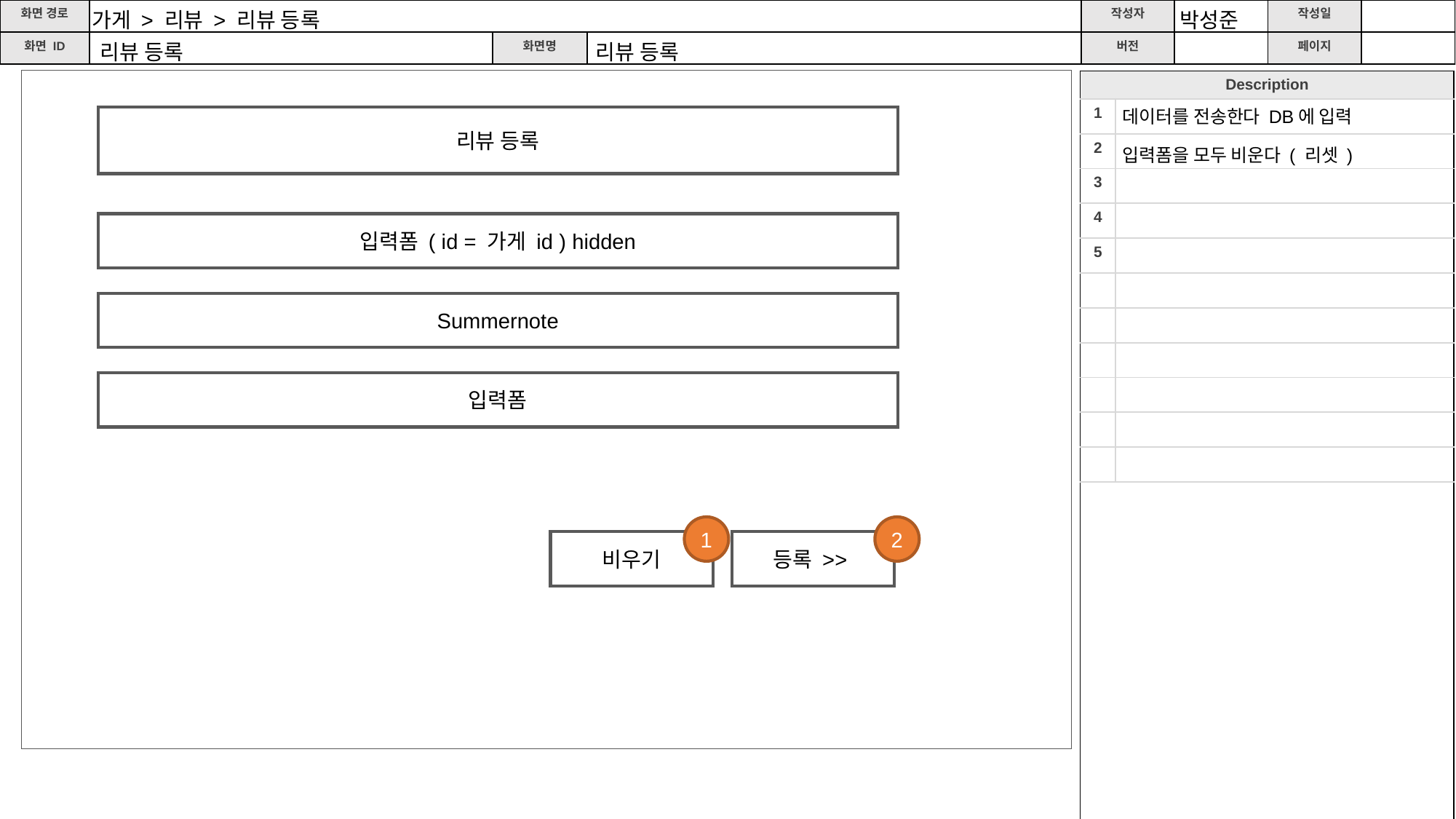

가게 > 리뷰 > 리뷰 등록
박성준
리뷰 등록
리뷰 등록
데이터를 전송한다 DB에 입력
리뷰 등록
입력폼을 모두 비운다 ( 리셋 )
입력폼 ( id = 가게 id ) hidden
Summernote
입력폼
1
2
비우기
등록 >>